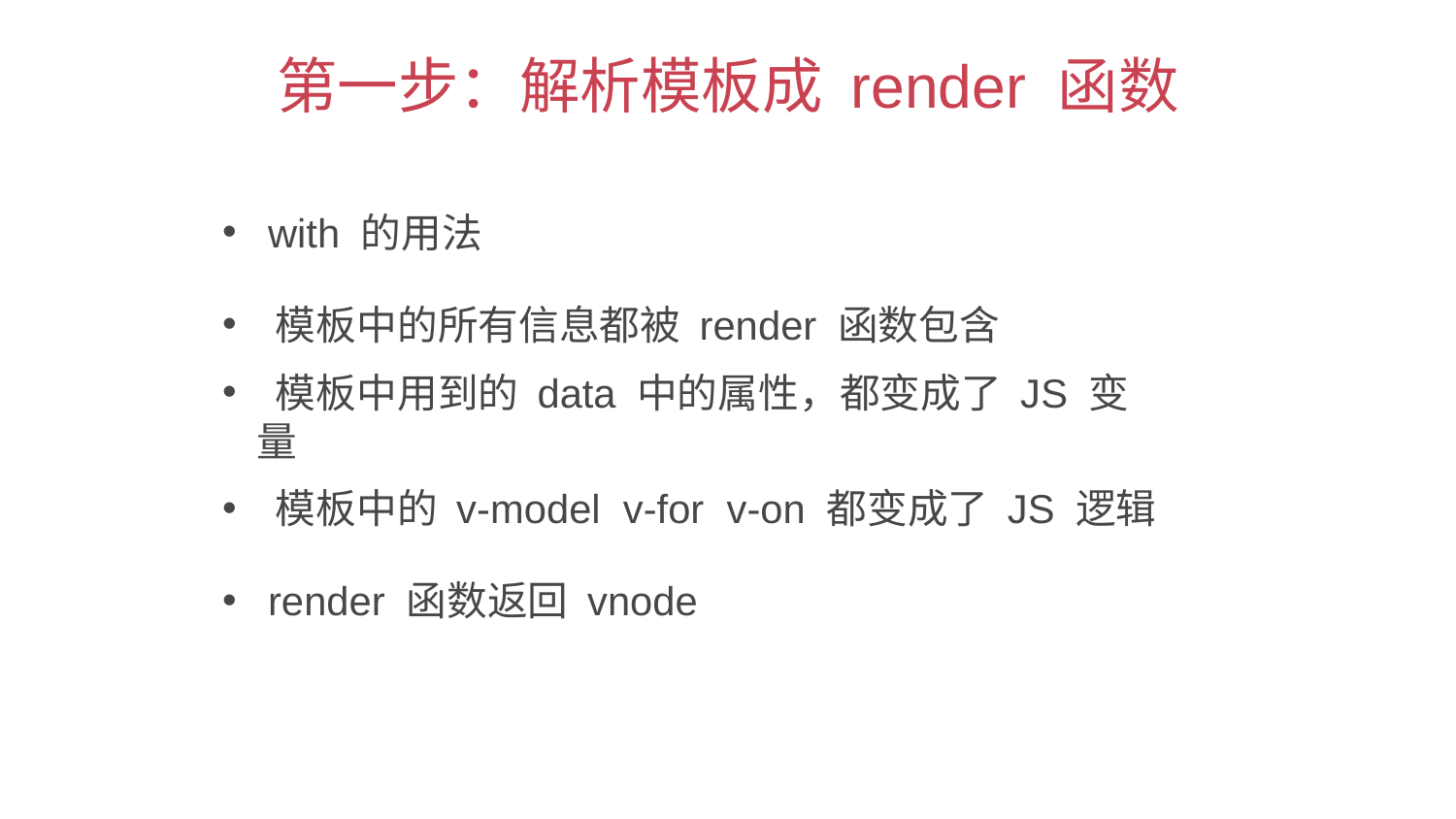

第一步：解析模板成 render 函数
 with 的用法
 模板中的所有信息都被 render 函数包含
 模板中用到的 data 中的属性，都变成了 JS 变量
 模板中的 v-model  v-for  v-on 都变成了 JS 逻辑
 render 函数返回 vnode